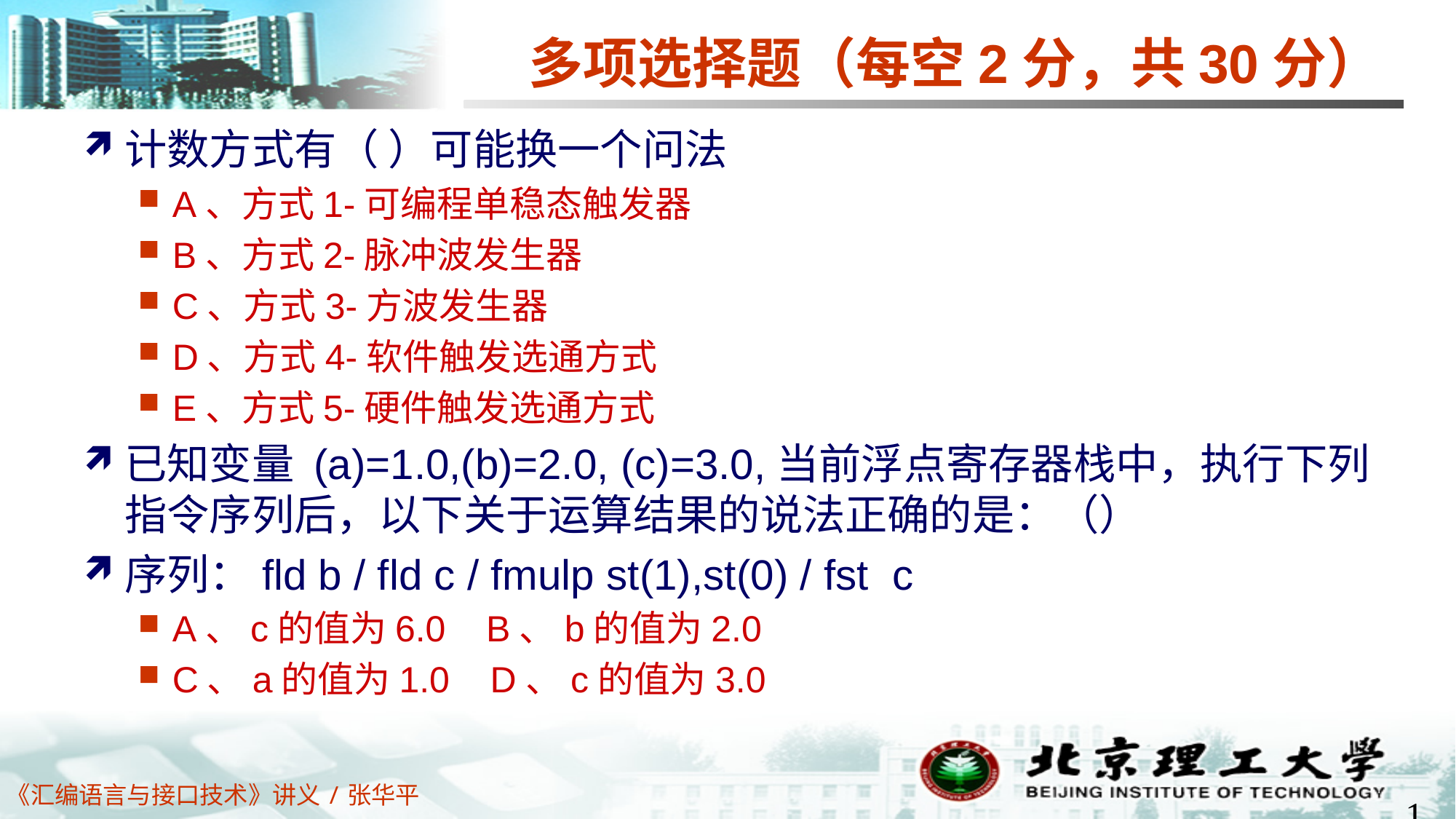

# 多项选择题（每空2分，共30分）
计数方式有（ ）可能换一个问法
A、方式1-可编程单稳态触发器
B、方式2-脉冲波发生器
C、方式3-方波发生器
D、方式4-软件触发选通方式
E、方式5-硬件触发选通方式
已知变量 (a)=1.0,(b)=2.0, (c)=3.0,当前浮点寄存器栈中，执行下列指令序列后，以下关于运算结果的说法正确的是：（）
序列：fld b / fld c / fmulp st(1),st(0) / fst  c
A、c的值为6.0    B、b的值为2.0
C、a的值为1.0    D、c的值为3.0

1